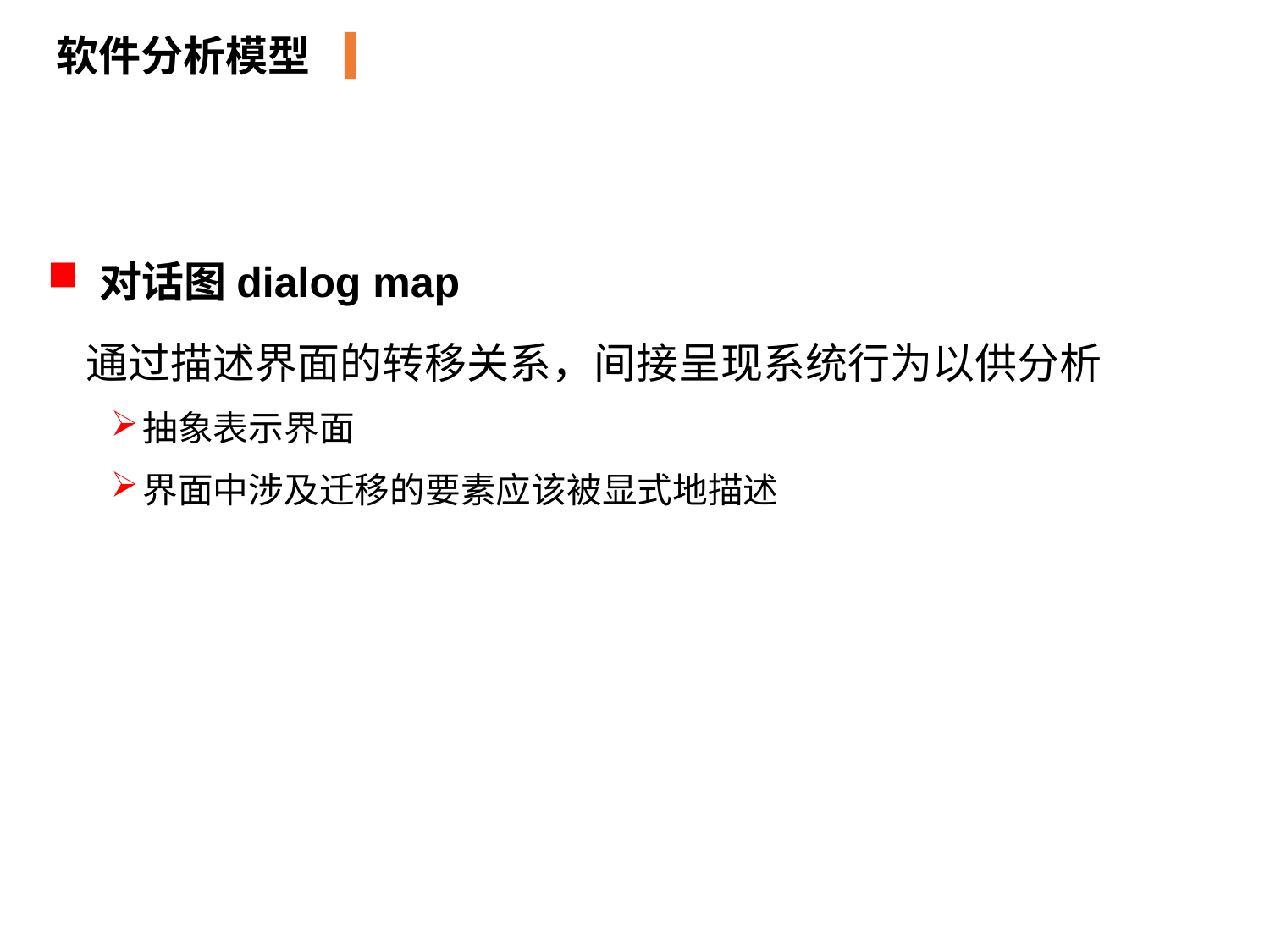

软件分析模型

 对话图dialog map
   通过描述界面的转移关系，间接呈现系统行为以供分析
抽象表示界面
界面中涉及迁移的要素应该被显式地描述